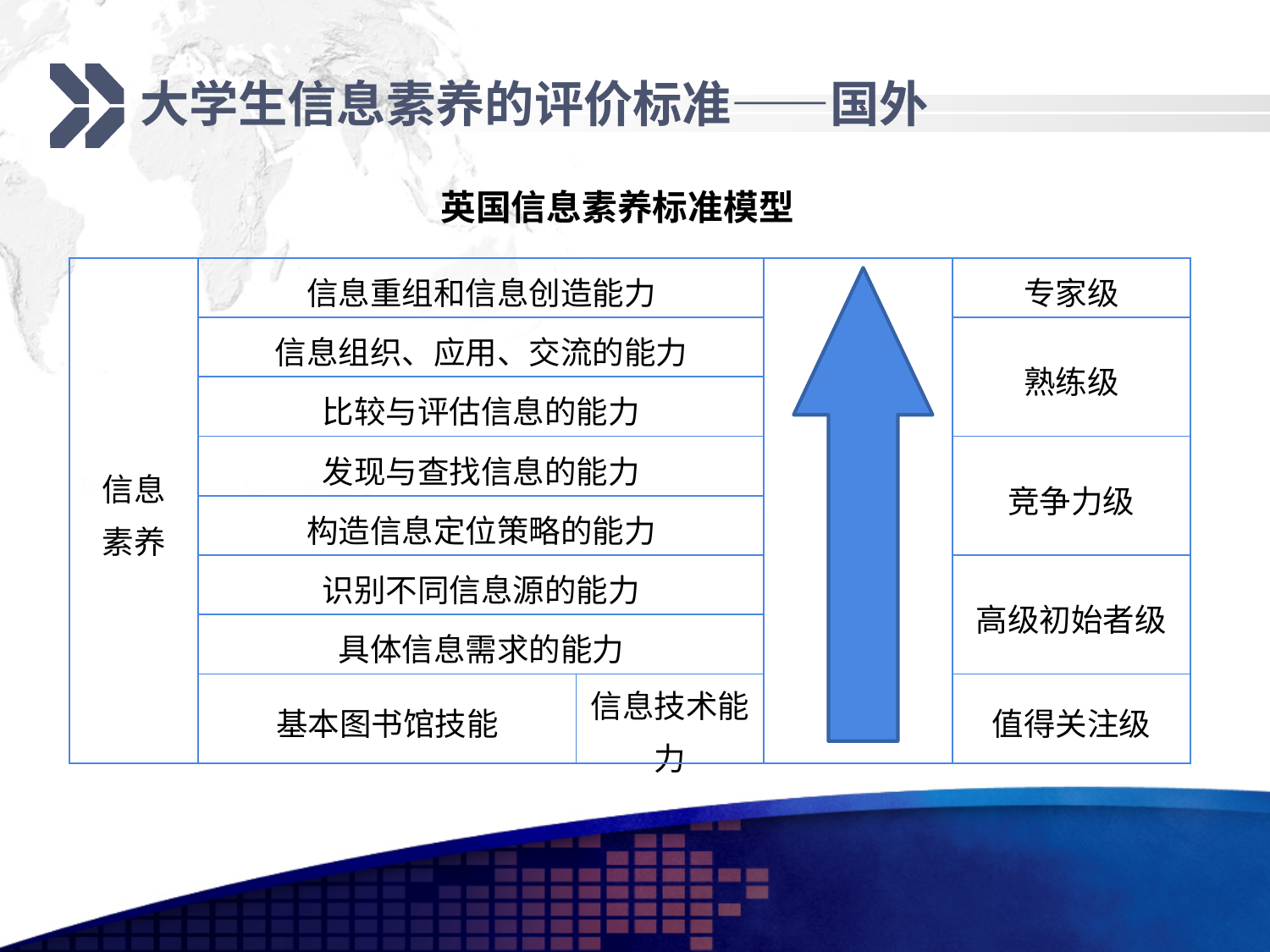

# 大学生信息素养的评价标准——国外
英国信息素养标准模型
| 信息素养 | 信息重组和信息创造能力 |  |  | 专家级 |
| --- | --- | --- | --- | --- |
|  | 信息组织、应用、交流的能力 |  |  | 熟练级 |
|  | 比较与评估信息的能力 |  |  |  |
|  | 发现与查找信息的能力 |  |  | 竞争力级 |
|  | 构造信息定位策略的能力 |  |  |  |
|  | 识别不同信息源的能力 |  |  | 高级初始者级 |
|  | 具体信息需求的能力 |  |  |  |
|  | 基本图书馆技能 | 信息技术能力 |  | 值得关注级 |